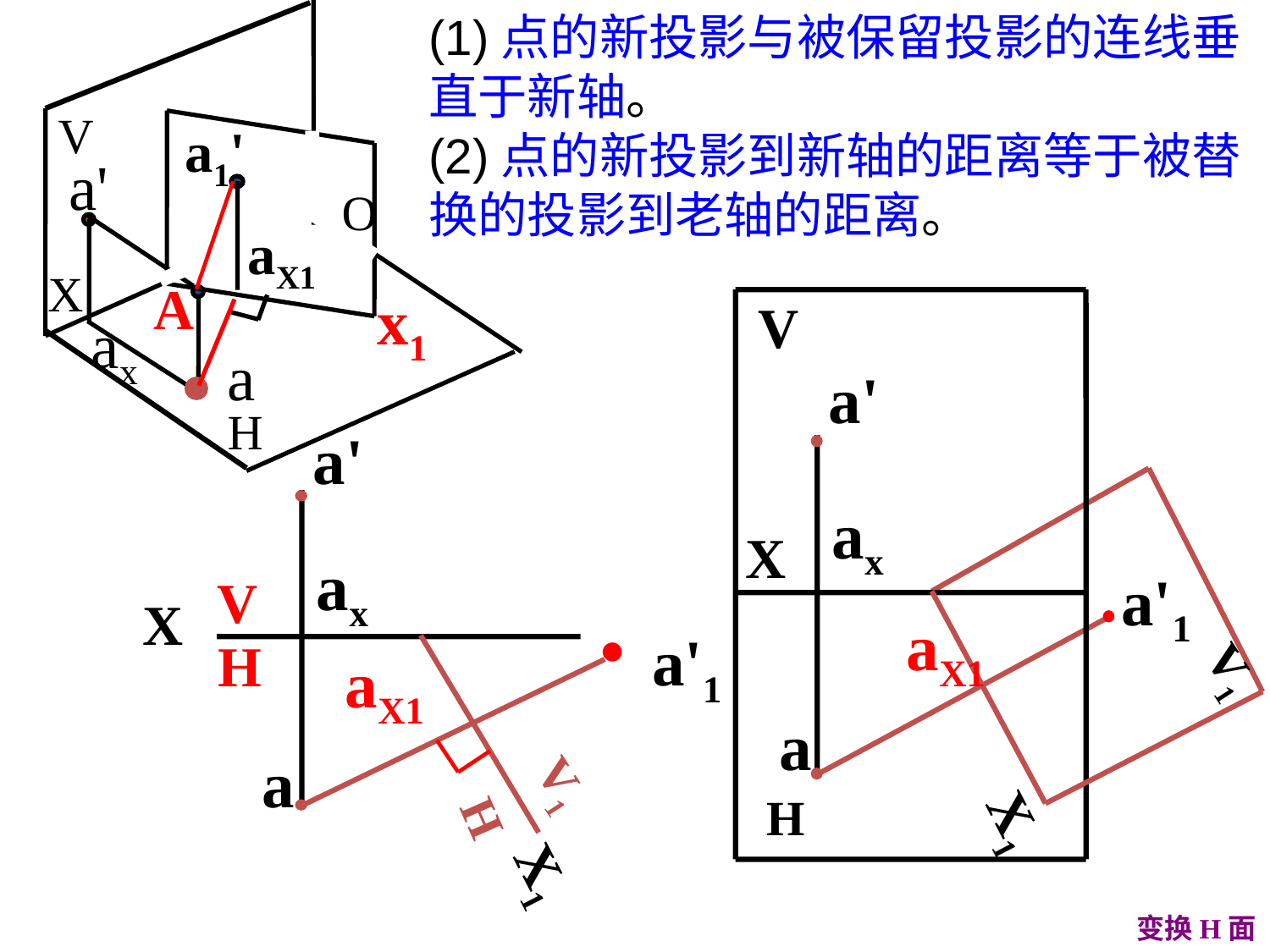

V

a1'

a'
O

aX1
X
A

ax

a
•

H
x1
(1)点的新投影与被保留投影的连线垂直于新轴。
(2)点的新投影到新轴的距离等于被替换的投影到老轴的距离。
V

a'
ax
X
a'1
aX1
V1
a
X1
H
a'

ax
X
•
a'1

aX1

a

X1

V
H
V1
H
 变换H面